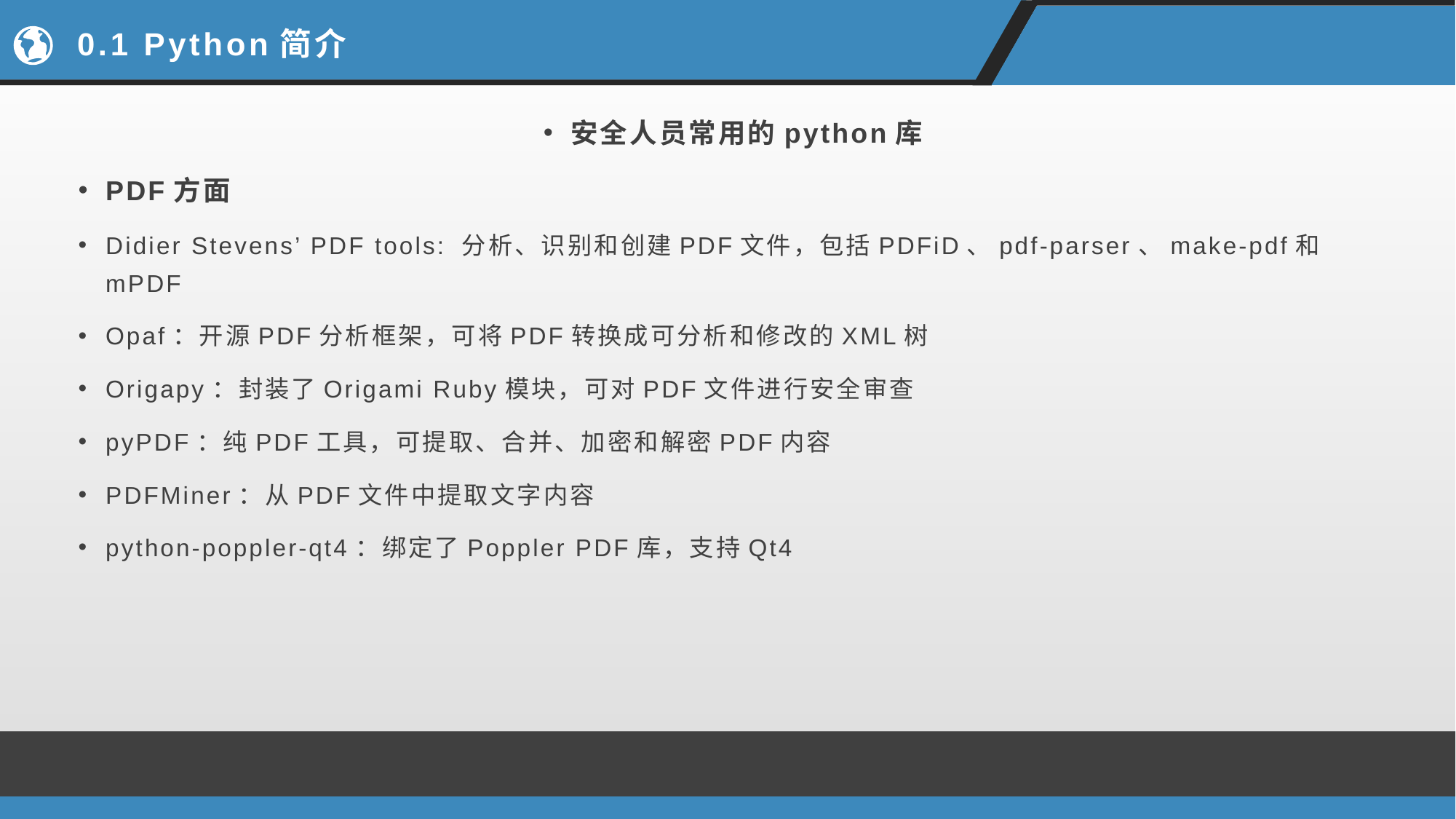

# 0.1 Python简介

安全人员常用的python库
PDF方面
Didier Stevens’ PDF tools: 分析、识别和创建PDF文件，包括PDFiD、pdf-parser、make-pdf和mPDF
Opaf：开源PDF分析框架，可将PDF转换成可分析和修改的XML树
Origapy：封装了Origami Ruby模块，可对PDF文件进行安全审查
pyPDF：纯PDF工具，可提取、合并、加密和解密PDF内容
PDFMiner：从PDF文件中提取文字内容
python-poppler-qt4：绑定了Poppler PDF库，支持Qt4